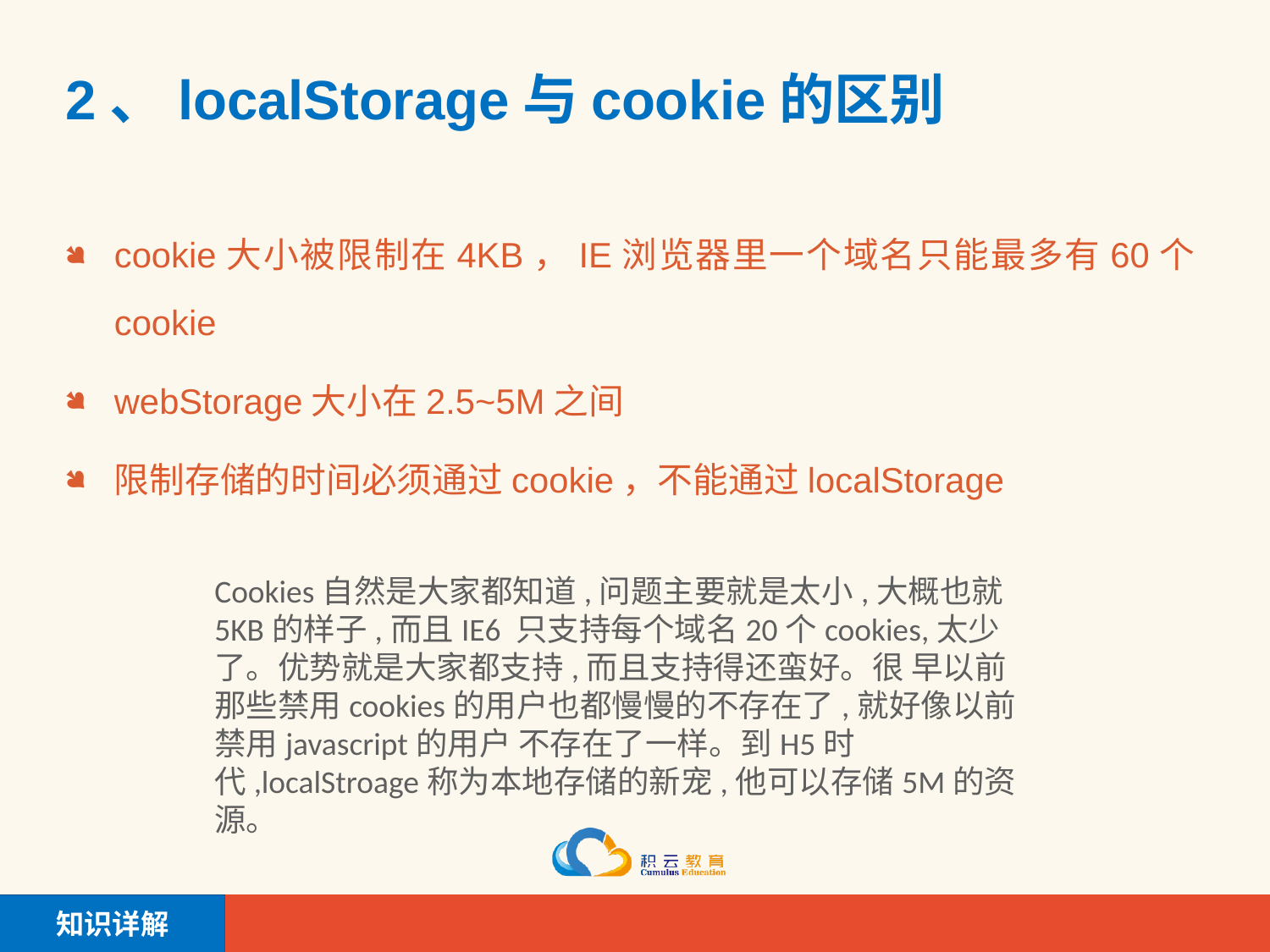

# 2、localStorage与cookie的区别
cookie大小被限制在4KB，IE浏览器里一个域名只能最多有60个cookie
webStorage大小在2.5~5M之间
限制存储的时间必须通过cookie，不能通过localStorage
Cookies自然是大家都知道,问题主要就是太小,大概也就5KB的样子,而且IE6 只支持每个域名20个cookies,太少了。优势就是大家都支持,而且支持得还蛮好。很 早以前那些禁用cookies的用户也都慢慢的不存在了,就好像以前禁用javascript的用户 不存在了一样。到H5时代,localStroage称为本地存储的新宠,他可以存储5M的资源。